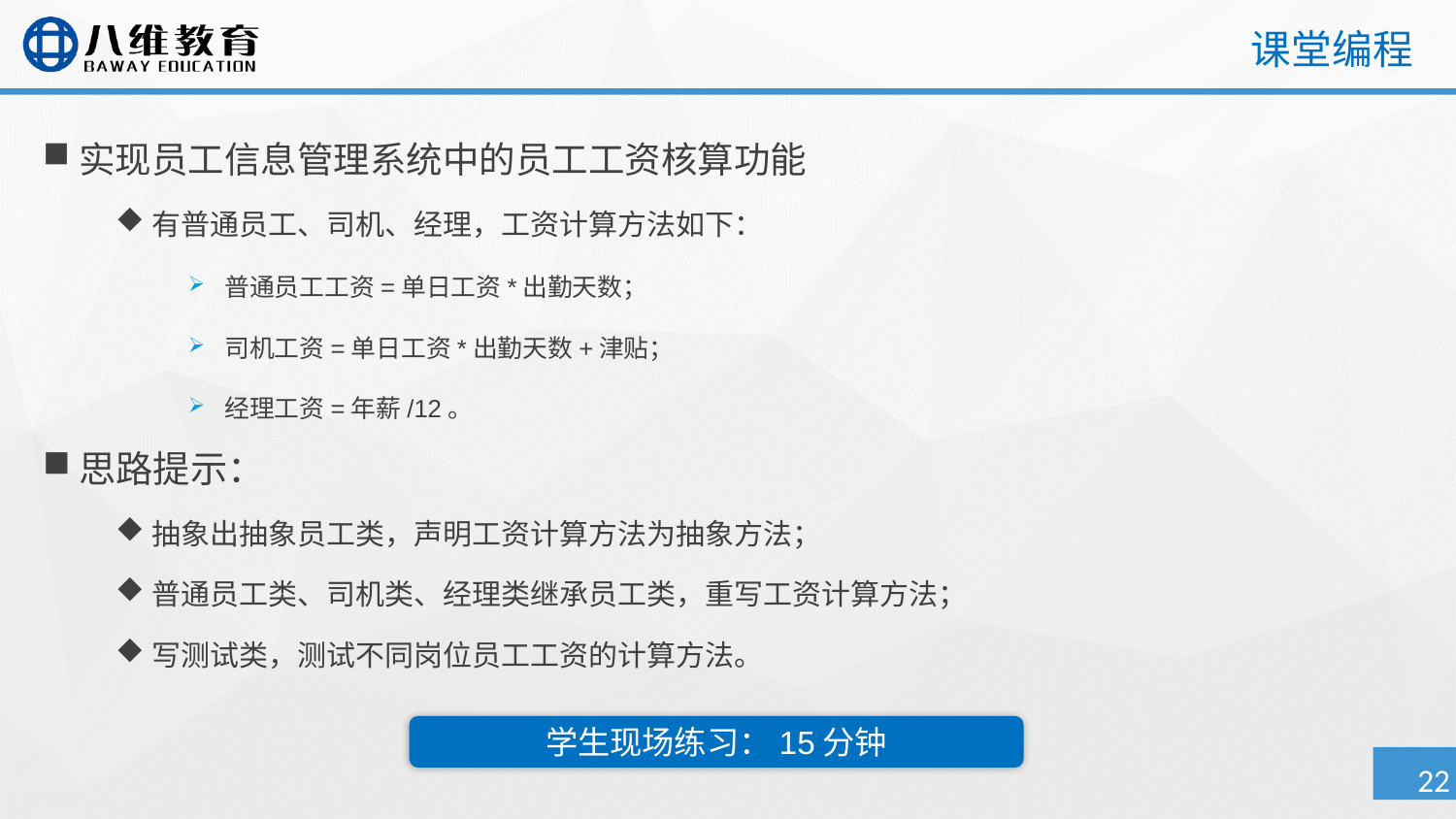

# 课堂编程
实现员工信息管理系统中的员工工资核算功能
有普通员工、司机、经理，工资计算方法如下：
普通员工工资=单日工资*出勤天数；
司机工资=单日工资*出勤天数+津贴；
经理工资=年薪/12。
思路提示：
抽象出抽象员工类，声明工资计算方法为抽象方法；
普通员工类、司机类、经理类继承员工类，重写工资计算方法；
写测试类，测试不同岗位员工工资的计算方法。
学生现场练习：15分钟